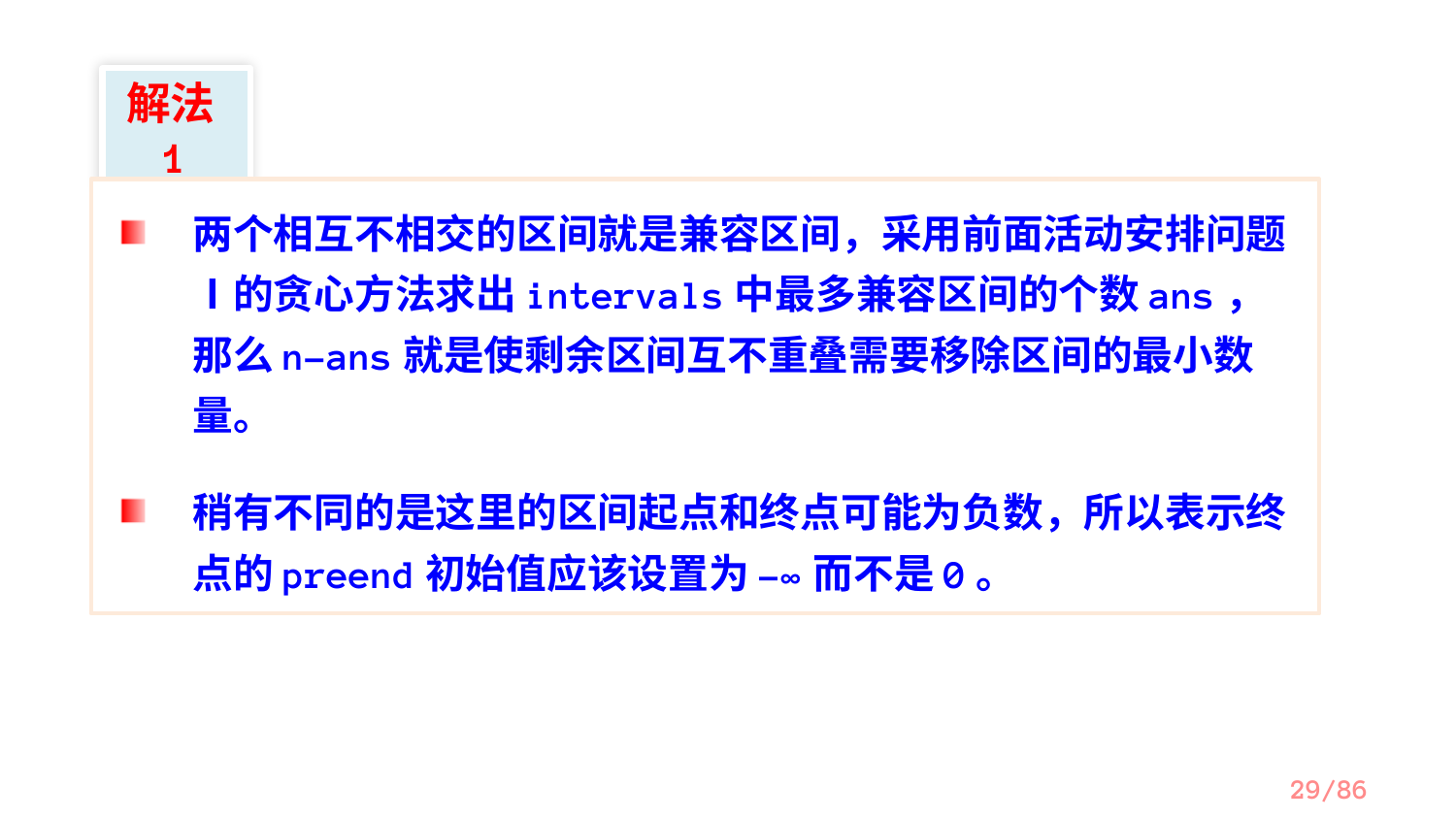

解法1
两个相互不相交的区间就是兼容区间，采用前面活动安排问题Ⅰ的贪心方法求出intervals中最多兼容区间的个数ans，那么n-ans就是使剩余区间互不重叠需要移除区间的最小数量。
稍有不同的是这里的区间起点和终点可能为负数，所以表示终点的preend初始值应该设置为-∞而不是0。
29/86